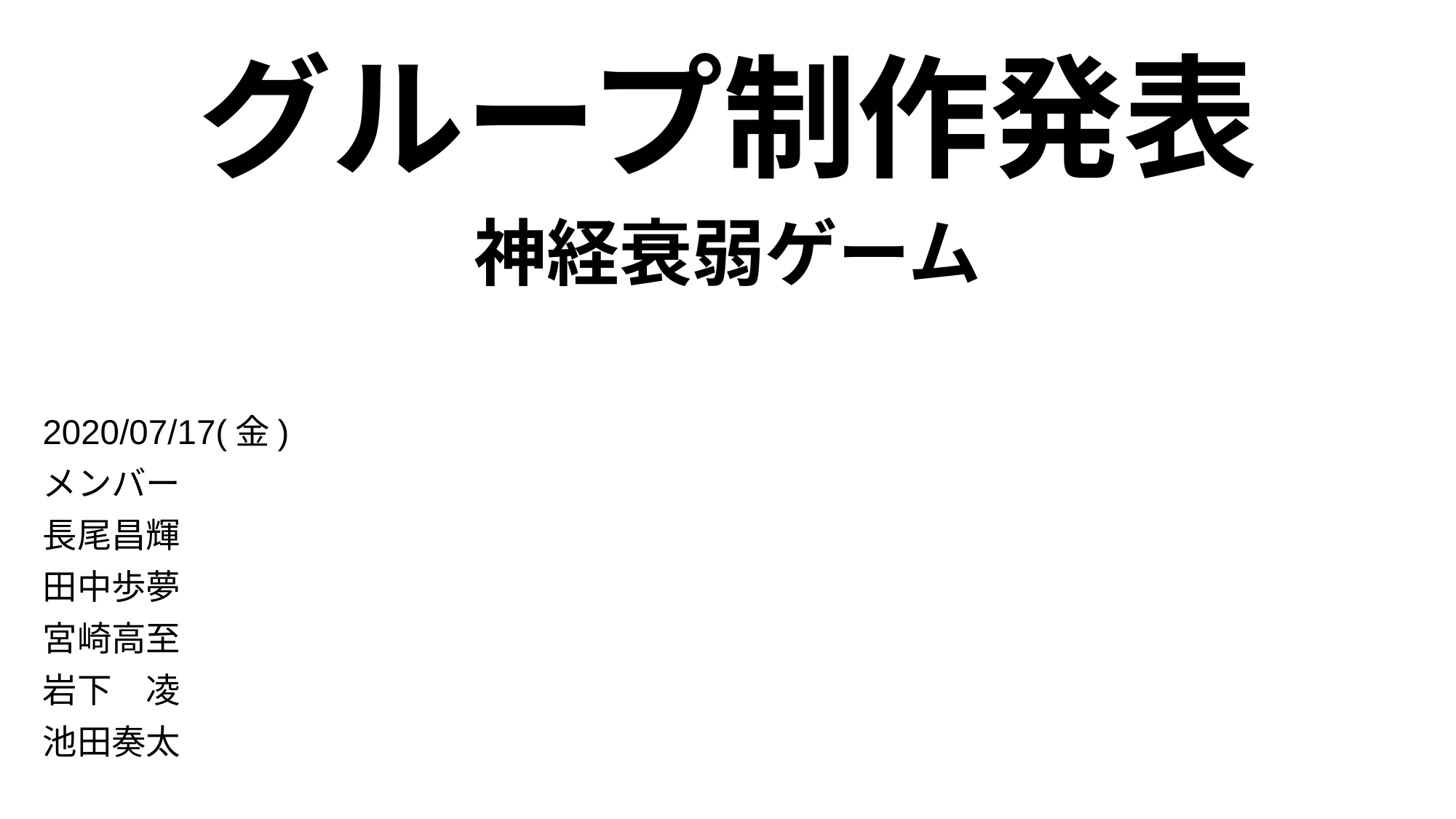

# グループ制作発表
神経衰弱ゲーム
2020/07/17(金)
メンバー
長尾昌輝
田中歩夢
宮崎高至
岩下　凌
池田奏太